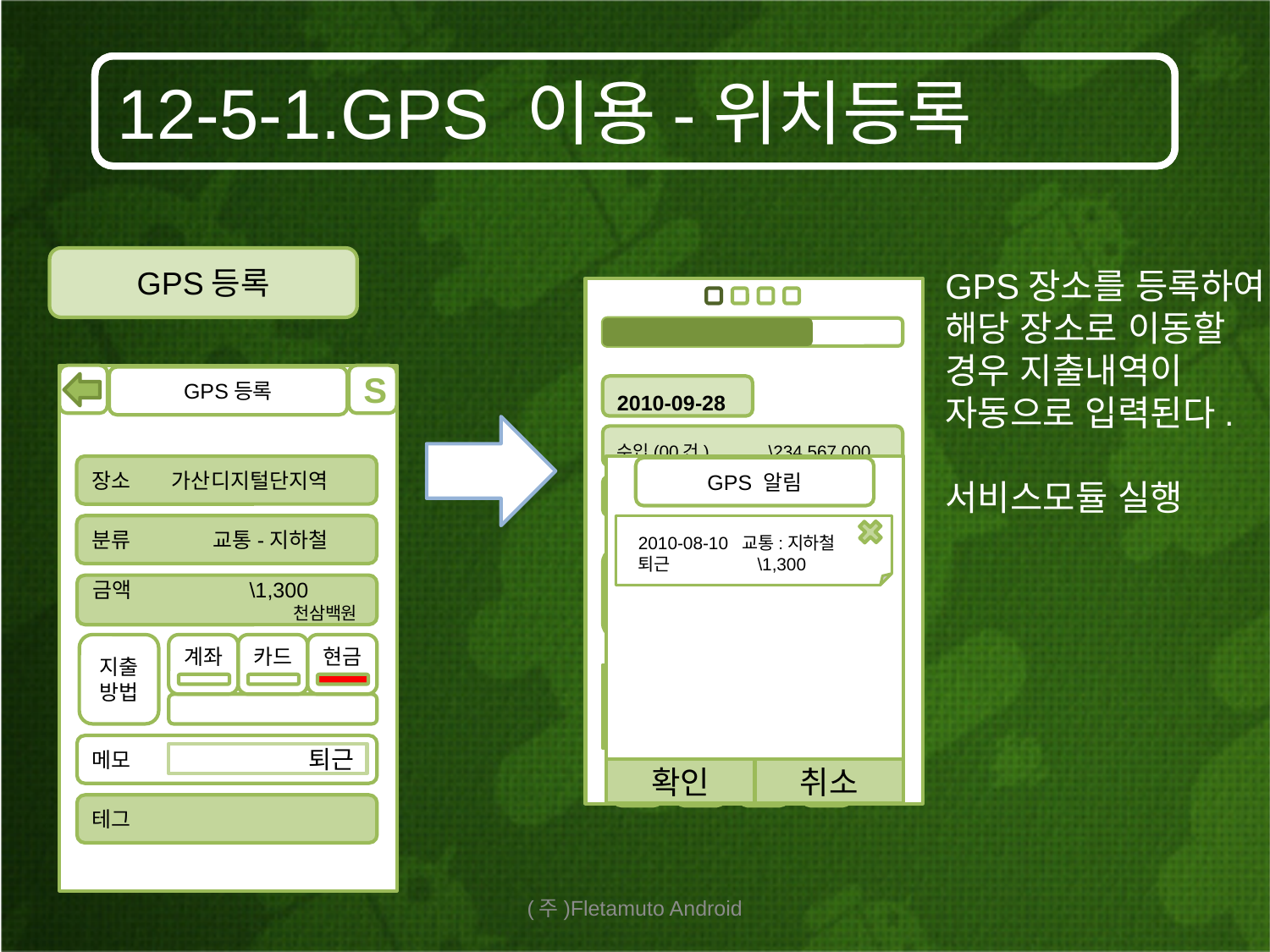

# 12-5-1.GPS 이용-위치등록
GPS등록
GPS장소를 등록하여 해당 장소로 이동할 경우 지출내역이 자동으로 입력된다.

서비스모듈 실행

2010-09-28
수입(00건)	     \234,567,000
지출(00건)	     \234,567,000

이번 달 생활비

\70,000
\300,000
수입
지출
\1,234,567,000
\1,234,567,000

S
GPS등록

장소       가산디지털단지역

GPS 알림
분류              교통-지하철

2010-08-10  교통:지하철
퇴근                 \1,300
금액                   \1,300              천삼백원
지출방법
계좌

카드

현금

메모
퇴근
확인
취소
8
테그
(주)Fletamuto Android